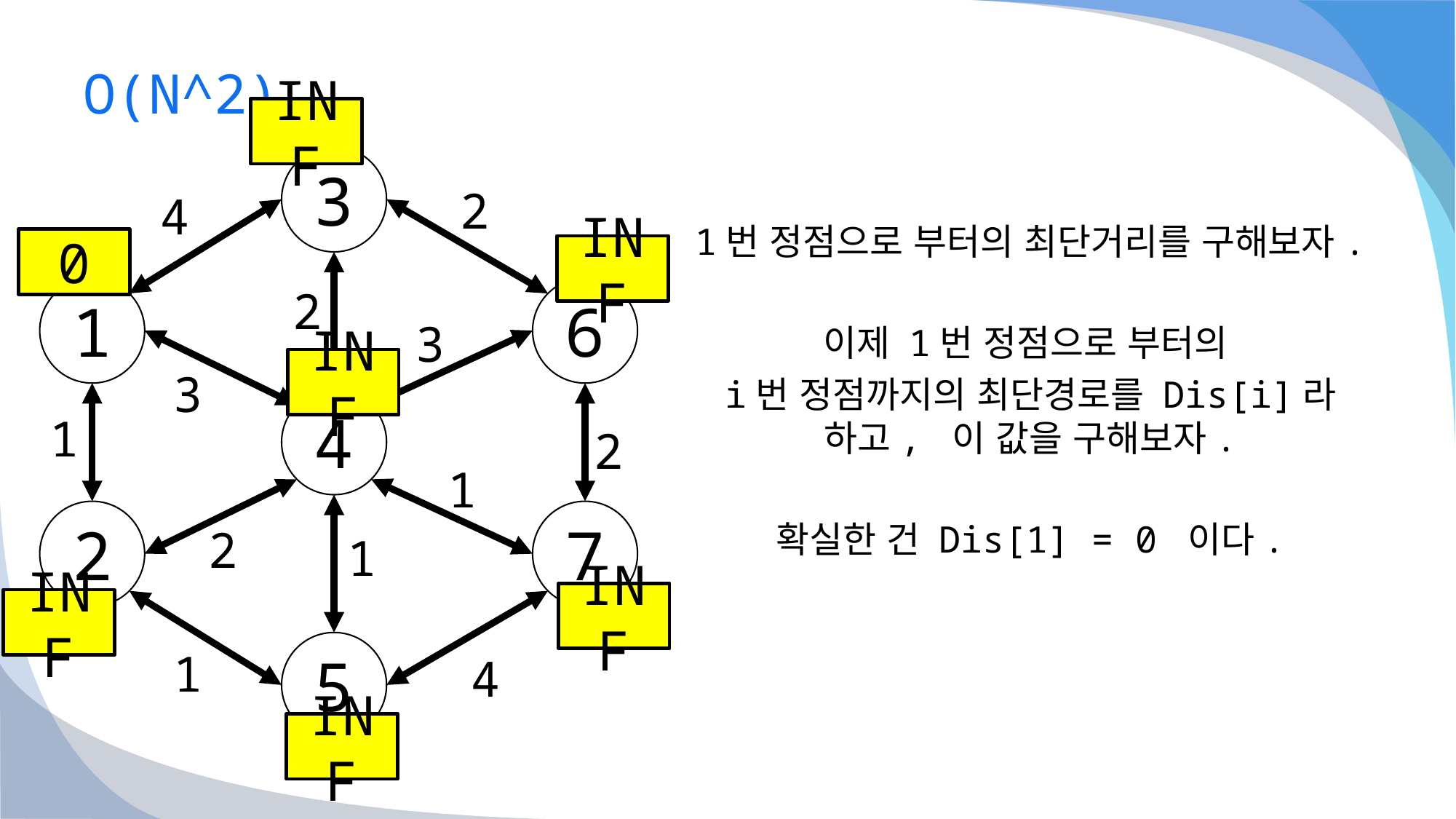

# O(N^2)
INF
3

1번 정점으로 부터의 최단거리를 구해보자.

이제 1번 정점으로 부터의
i번 정점까지의 최단경로를 Dis[i]라 하고, 이 값을 구해보자.

확실한 건 Dis[1] = 0 이다.
2
4
0
INF
2
1
6
3
INF
3
4
1
2
1
2
7
2
1
INF
INF
5
1
4
INF